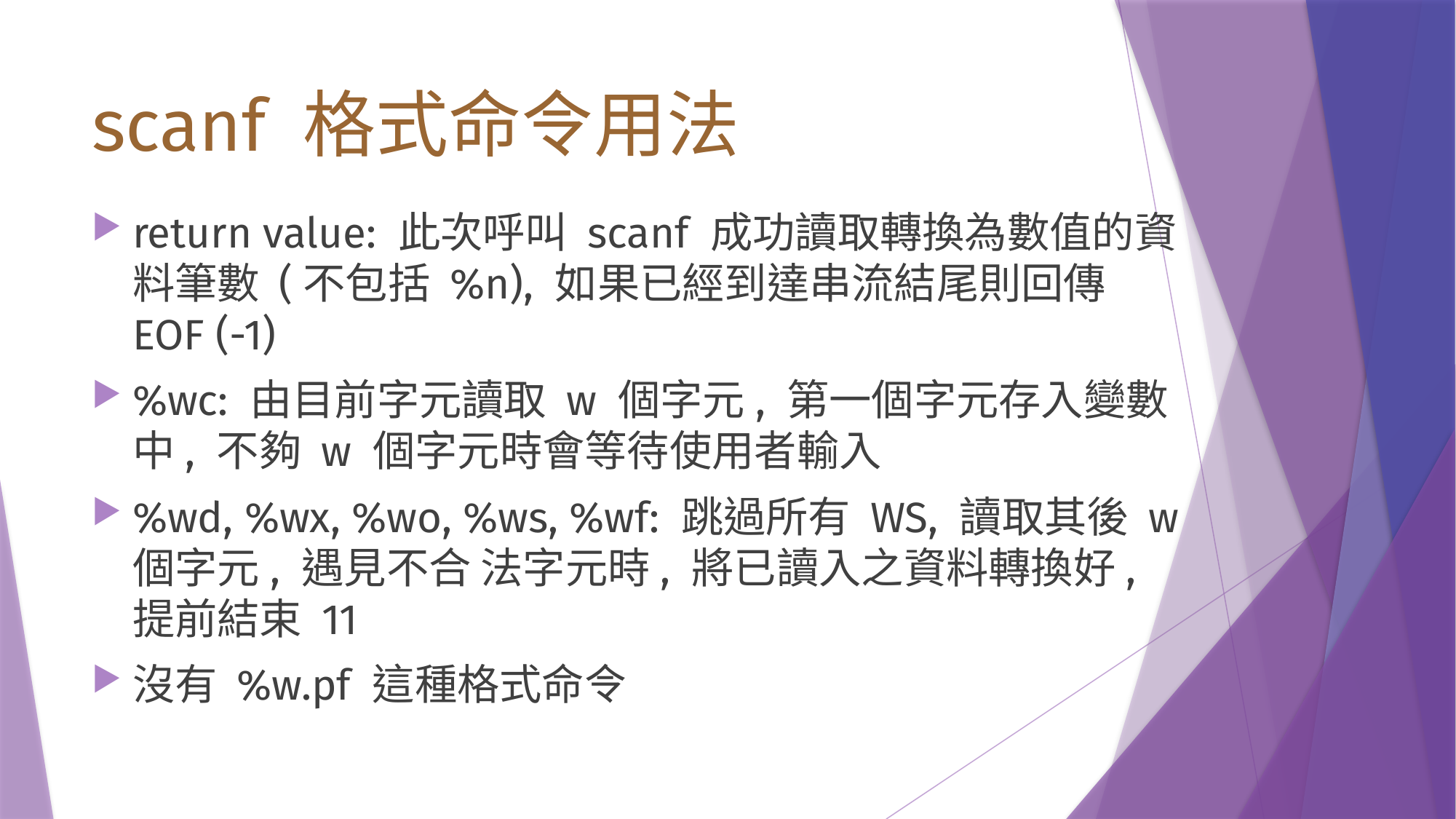

# scanf 格式命令用法
return value: 此次呼叫 scanf 成功讀取轉換為數值的資料筆數 (不包括 %n), 如果已經到達串流結尾則回傳 EOF (-1)
%wc: 由目前字元讀取 w 個字元, 第一個字元存入變數中, 不夠 w 個字元時會等待使用者輸入
%wd, %wx, %wo, %ws, %wf: 跳過所有 WS, 讀取其後 w 個字元, 遇見不合 法字元時, 將已讀入之資料轉換好, 提前結束 11
沒有 %w.pf 這種格式命令